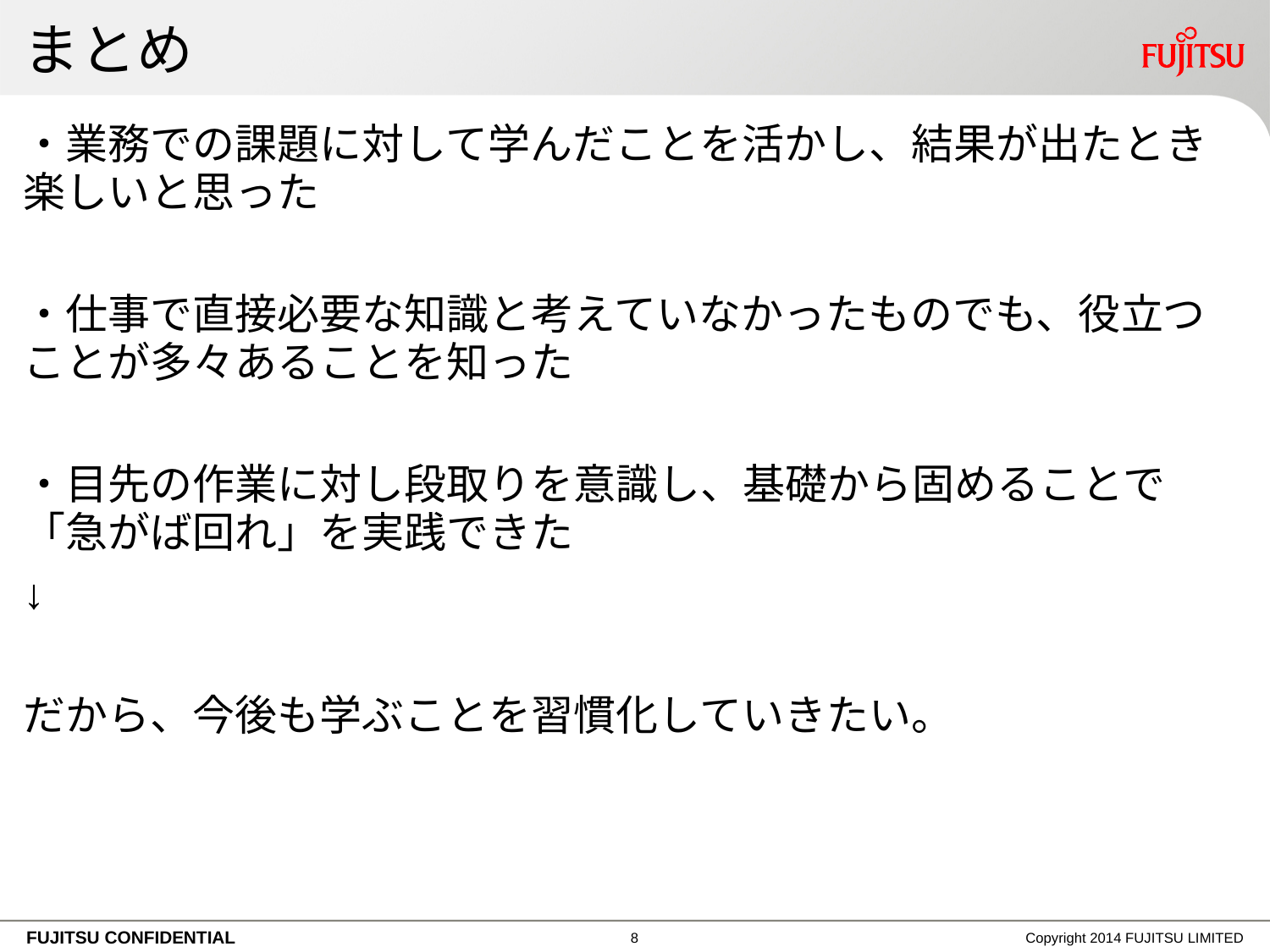

# まとめ
・業務での課題に対して学んだことを活かし、結果が出たとき楽しいと思った

・仕事で直接必要な知識と考えていなかったものでも、役立つことが多々あることを知った

・目先の作業に対し段取りを意識し、基礎から固めることで「急がば回れ」を実践できた
↓

だから、今後も学ぶことを習慣化していきたい。
8
Copyright 2014 FUJITSU LIMITED